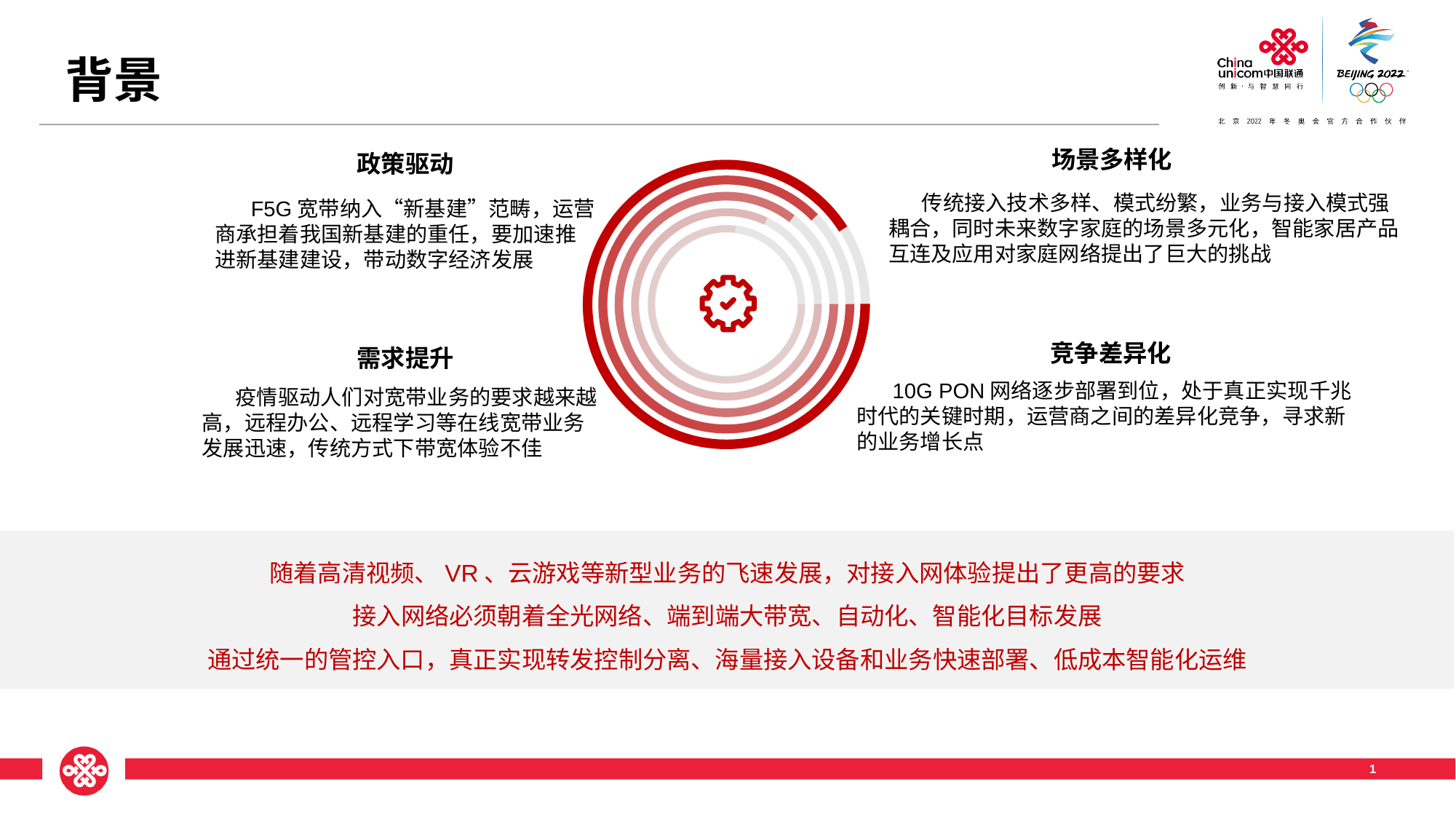

背景
场景多样化
政策驱动

      传统接入技术多样、模式纷繁，业务与接入模式强耦合，同时未来数字家庭的场景多元化，智能家居产品互连及应用对家庭网络提出了巨大的挑战
      F5G宽带纳入“新基建”范畴，运营商承担着我国新基建的重任，要加速推进新基建建设，带动数字经济发展
竞争差异化
需求提升
      10G PON网络逐步部署到位，处于真正实现千兆时代的关键时期，运营商之间的差异化竞争，寻求新的业务增长点
      疫情驱动人们对宽带业务的要求越来越高，远程办公、远程学习等在线宽带业务发展迅速，传统方式下带宽体验不佳

随着高清视频、VR、云游戏等新型业务的飞速发展，对接入网体验提出了更高的要求
接入网络必须朝着全光网络、端到端大带宽、自动化、智能化目标发展
通过统一的管控入口，真正实现转发控制分离、海量接入设备和业务快速部署、低成本智能化运维